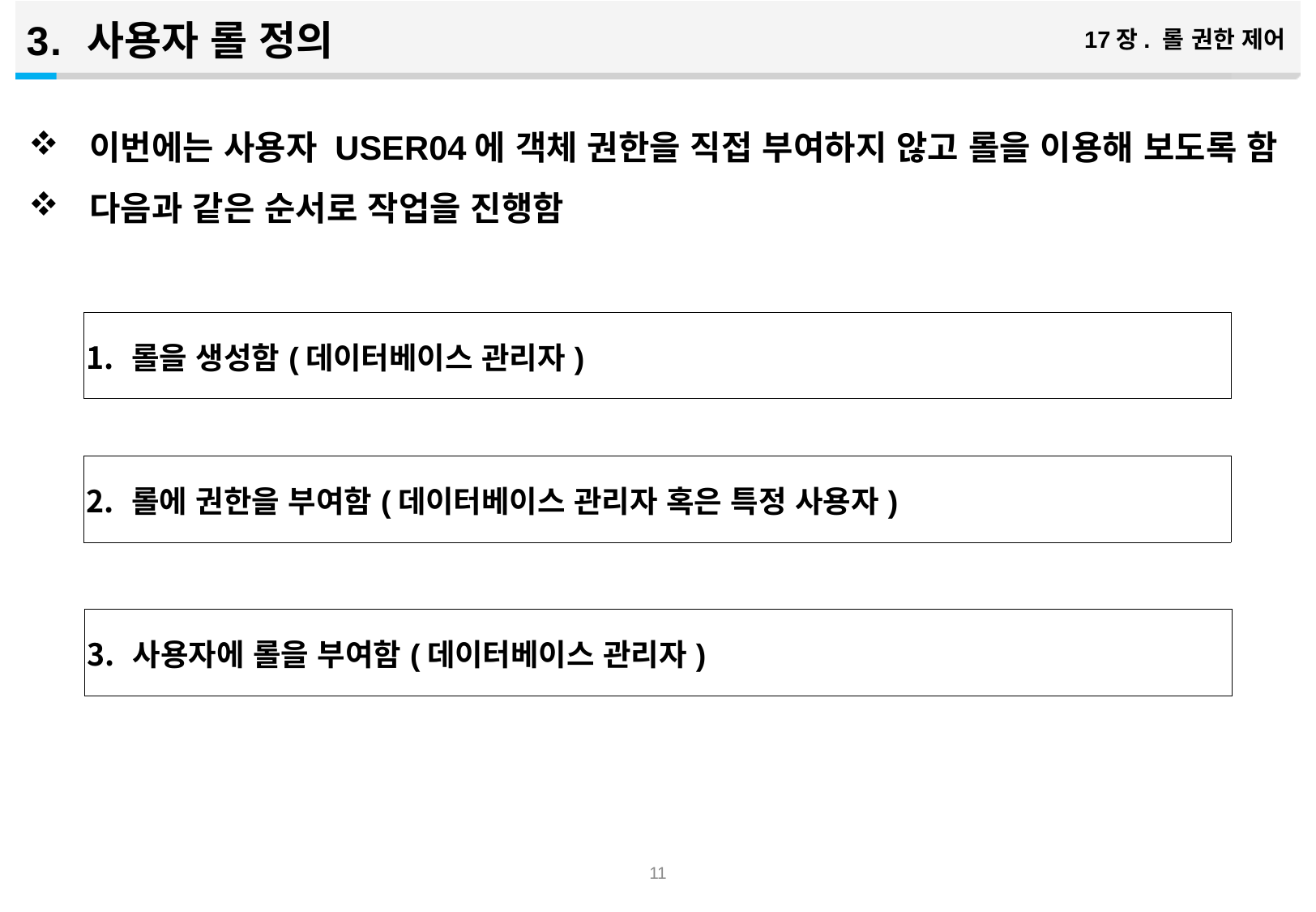

사용자 롤 정의
17장. 롤 권한 제어
이번에는 사용자 USER04에 객체 권한을 직접 부여하지 않고 롤을 이용해 보도록 함
다음과 같은 순서로 작업을 진행함

| 롤을 생성함(데이터베이스 관리자) |
| --- |
| 롤에 권한을 부여함(데이터베이스 관리자 혹은 특정 사용자) |
| --- |
| 사용자에 롤을 부여함(데이터베이스 관리자) |
| --- |
11